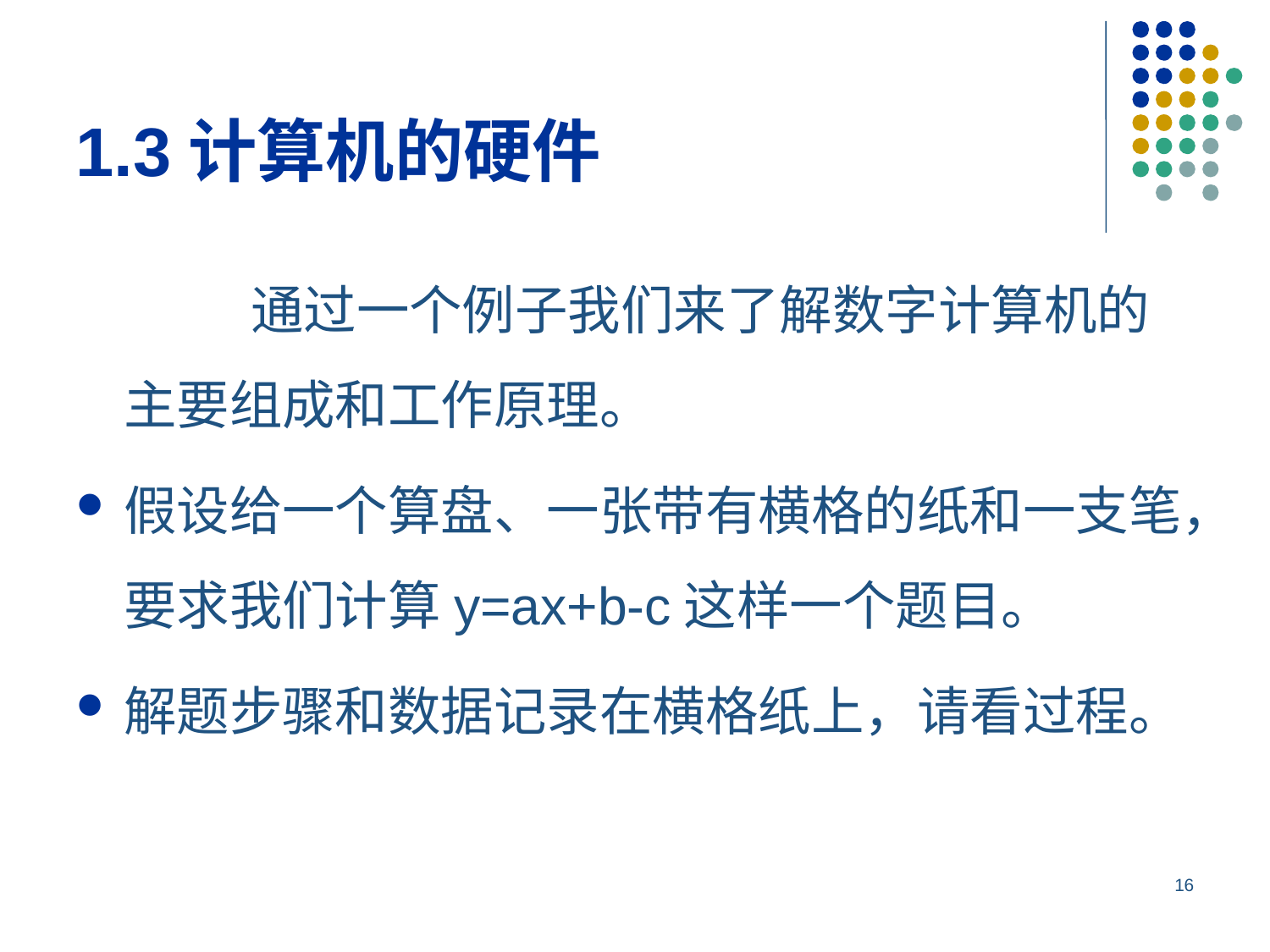

# 1.3计算机的硬件
		通过一个例子我们来了解数字计算机的主要组成和工作原理。
假设给一个算盘、一张带有横格的纸和一支笔，要求我们计算y=ax+b-c这样一个题目。
解题步骤和数据记录在横格纸上，请看过程。

16